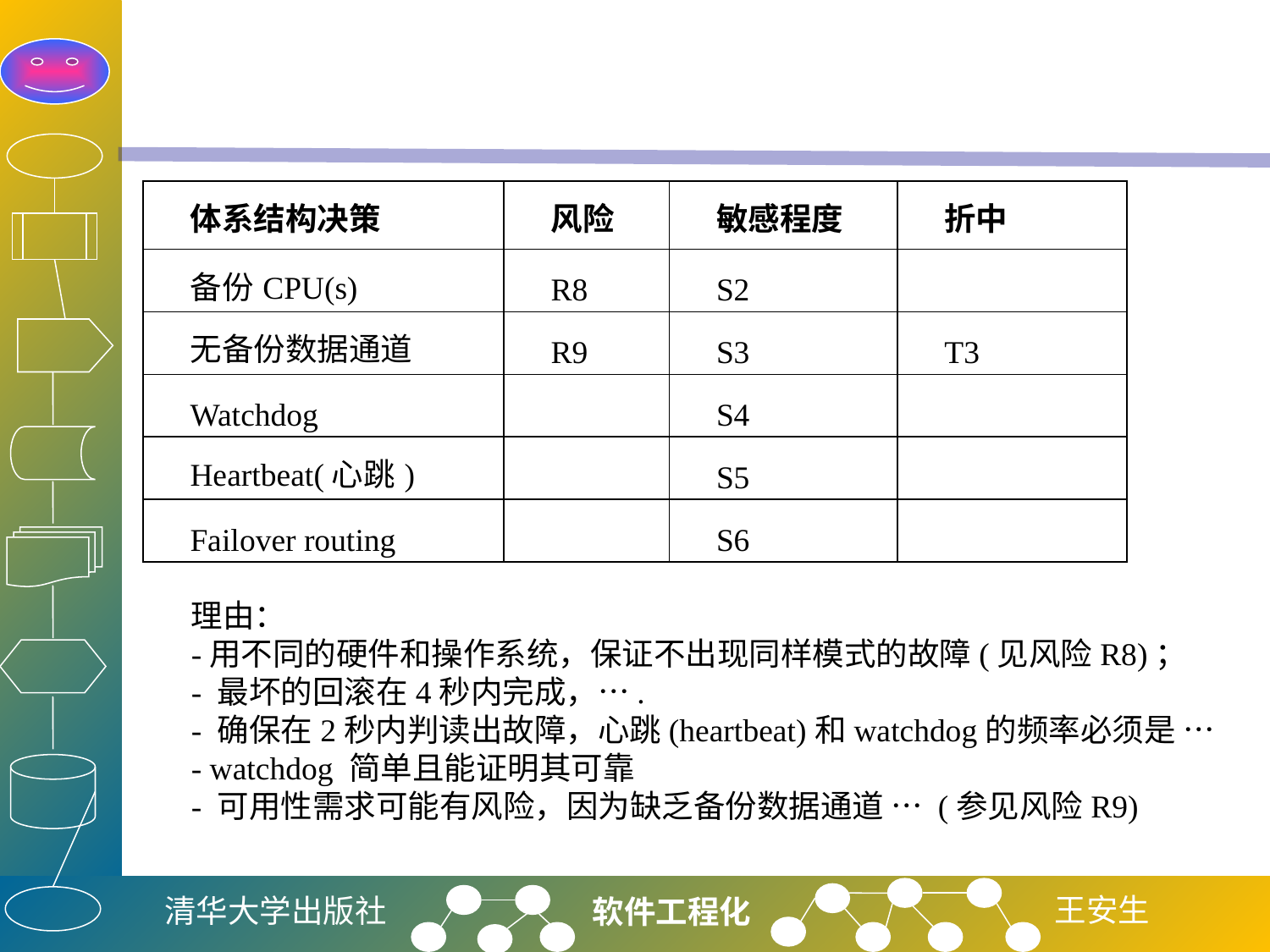

#
| 体系结构决策 | 风险 | 敏感程度 | 折中 |
| --- | --- | --- | --- |
| 备份CPU(s) | R8 | S2 |  |
| 无备份数据通道 | R9 | S3 | T3 |
| Watchdog |  | S4 |  |
| Heartbeat(心跳) |  | S5 |  |
| Failover routing |  | S6 |  |
理由：
-用不同的硬件和操作系统，保证不出现同样模式的故障(见风险R8)；
- 最坏的回滚在4秒内完成，….
- 确保在2秒内判读出故障，心跳(heartbeat)和watchdog的频率必须是 …
- watchdog 简单且能证明其可靠
- 可用性需求可能有风险，因为缺乏备份数据通道 … (参见风险R9)